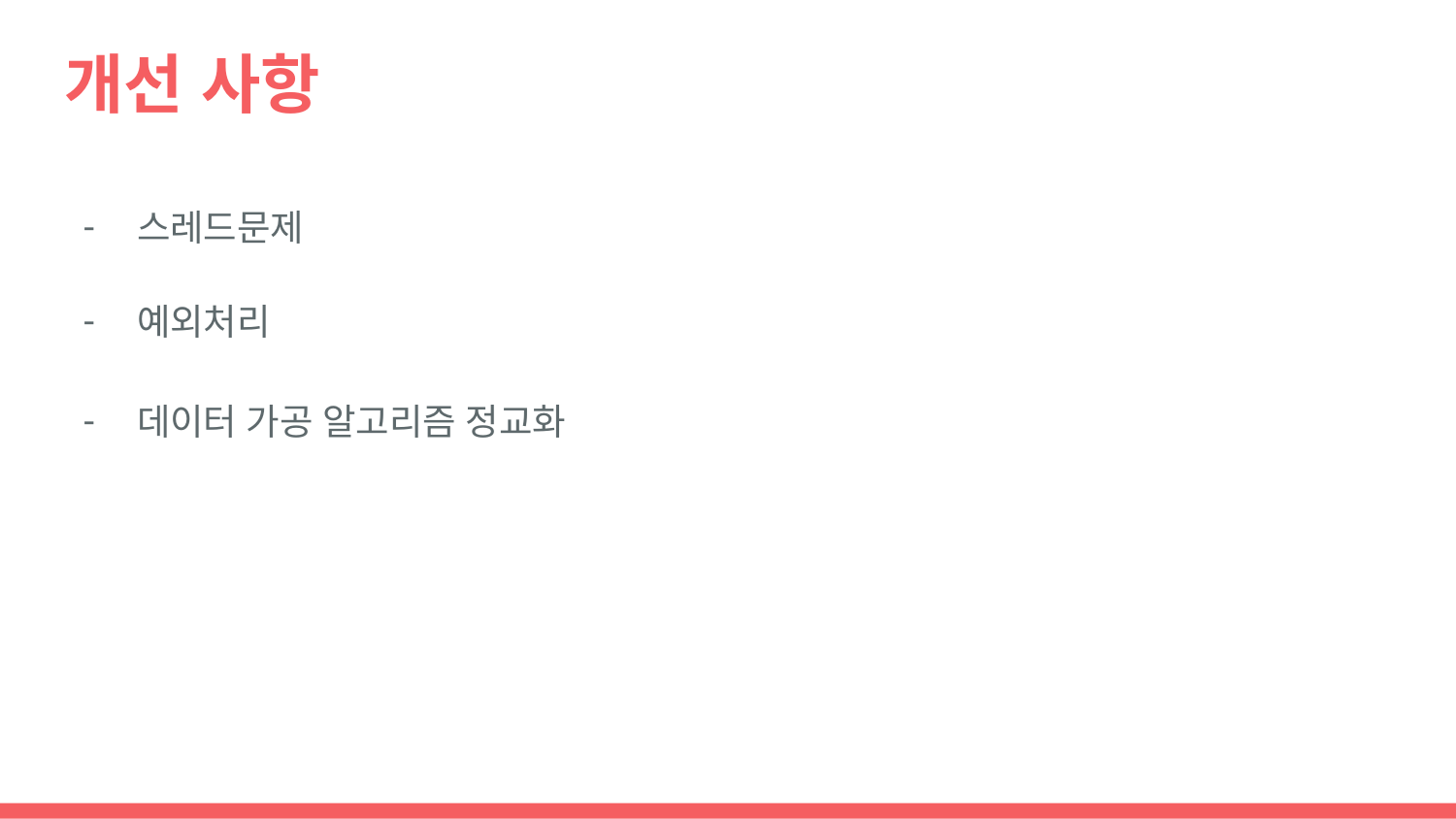

# 개선 사항
스레드문제
예외처리
데이터 가공 알고리즘 정교화